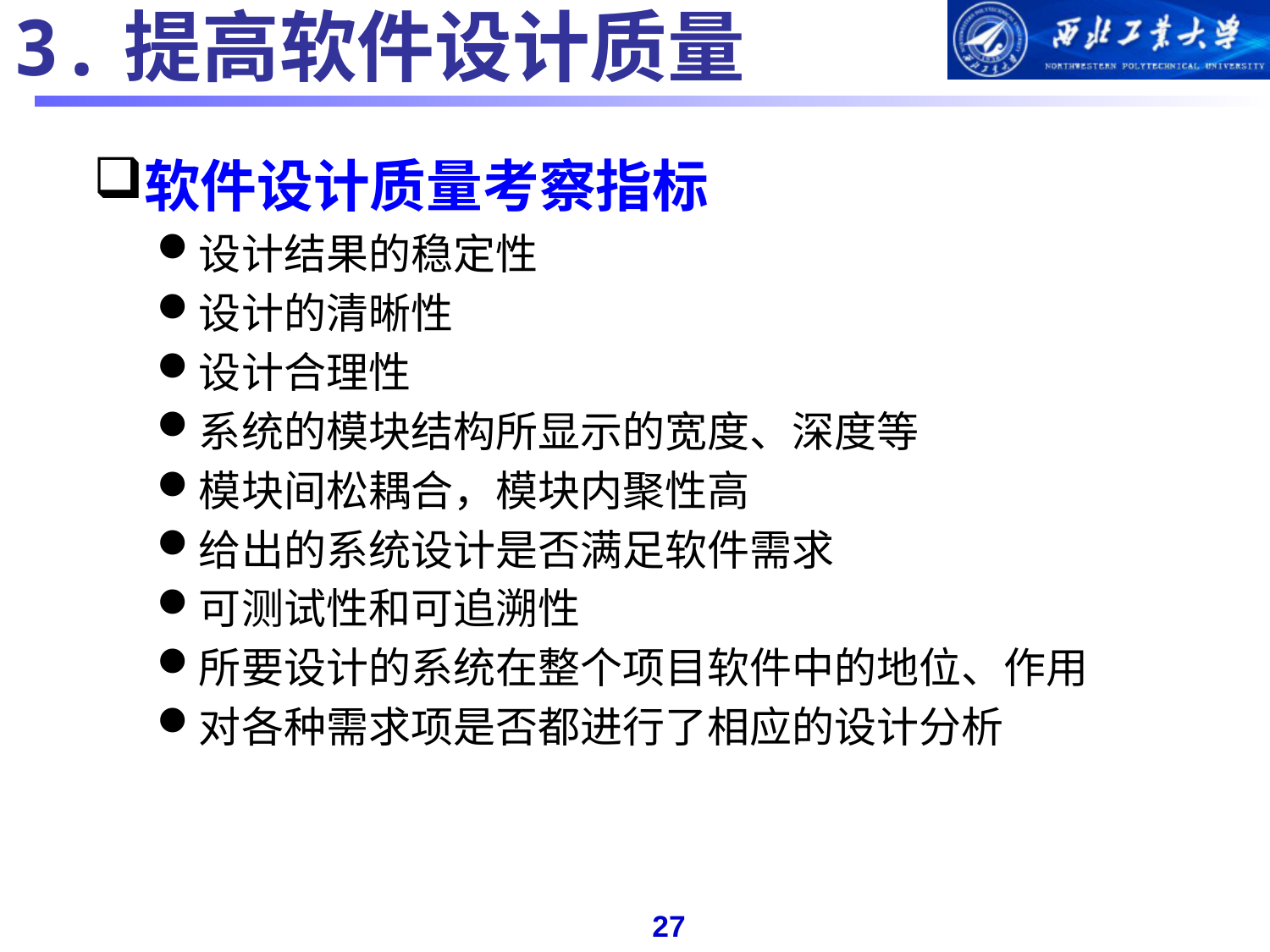

#
3.提高软件设计质量
软件设计质量考察指标
设计结果的稳定性
设计的清晰性
设计合理性
系统的模块结构所显示的宽度、深度等
模块间松耦合，模块内聚性高
给出的系统设计是否满足软件需求
可测试性和可追溯性
所要设计的系统在整个项目软件中的地位、作用
对各种需求项是否都进行了相应的设计分析